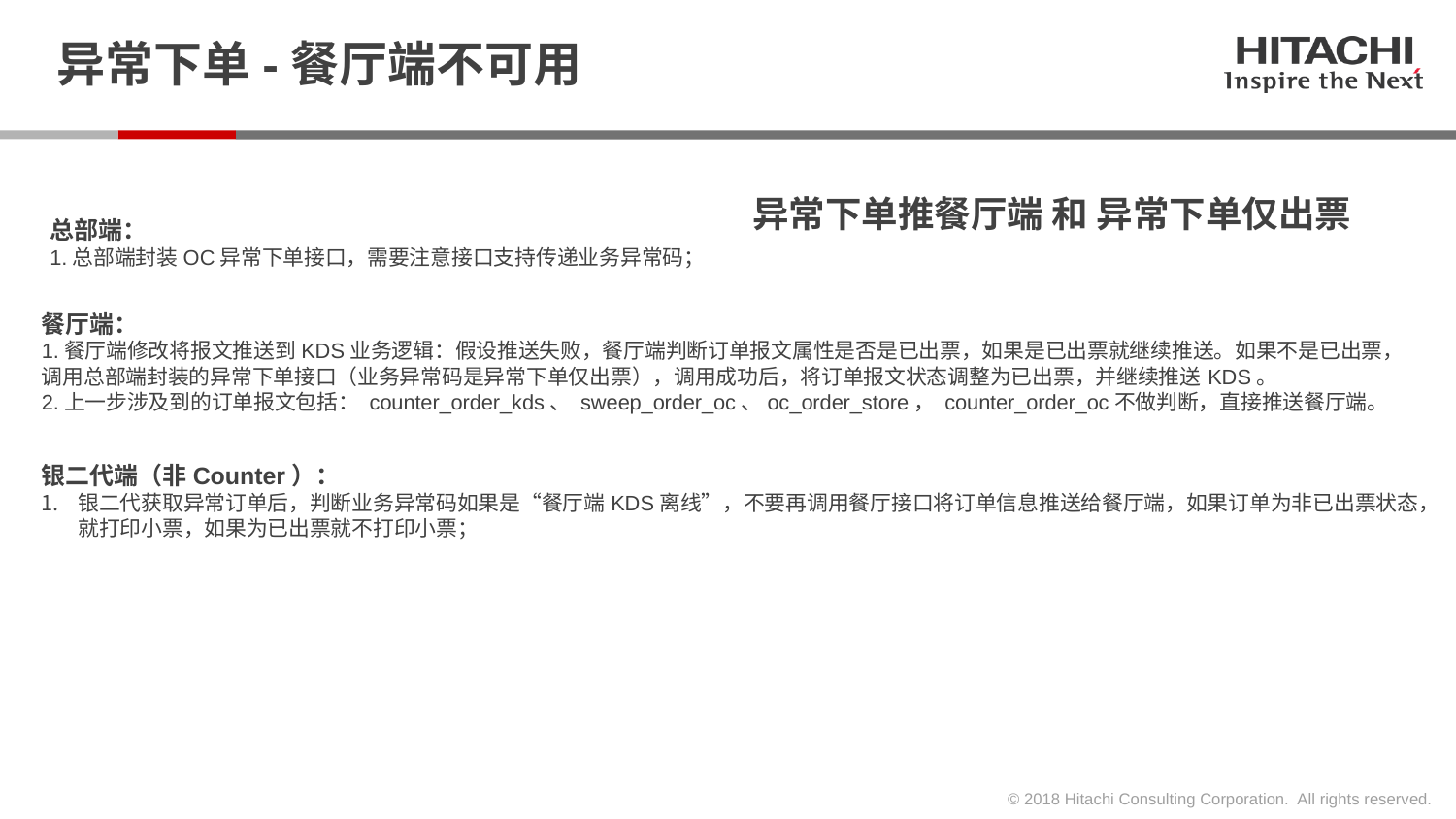

# 异常下单-餐厅端不可用
异常下单推餐厅端 和 异常下单仅出票
总部端：
1.总部端封装OC异常下单接口，需要注意接口支持传递业务异常码；
餐厅端：
1.餐厅端修改将报文推送到KDS业务逻辑：假设推送失败，餐厅端判断订单报文属性是否是已出票，如果是已出票就继续推送。如果不是已出票，调用总部端封装的异常下单接口（业务异常码是异常下单仅出票），调用成功后，将订单报文状态调整为已出票，并继续推送KDS。
2.上一步涉及到的订单报文包括： counter_order_kds、 sweep_order_oc、oc_order_store， counter_order_oc不做判断，直接推送餐厅端。
银二代端（非Counter）：
银二代获取异常订单后，判断业务异常码如果是“餐厅端KDS离线”，不要再调用餐厅接口将订单信息推送给餐厅端，如果订单为非已出票状态，就打印小票，如果为已出票就不打印小票；